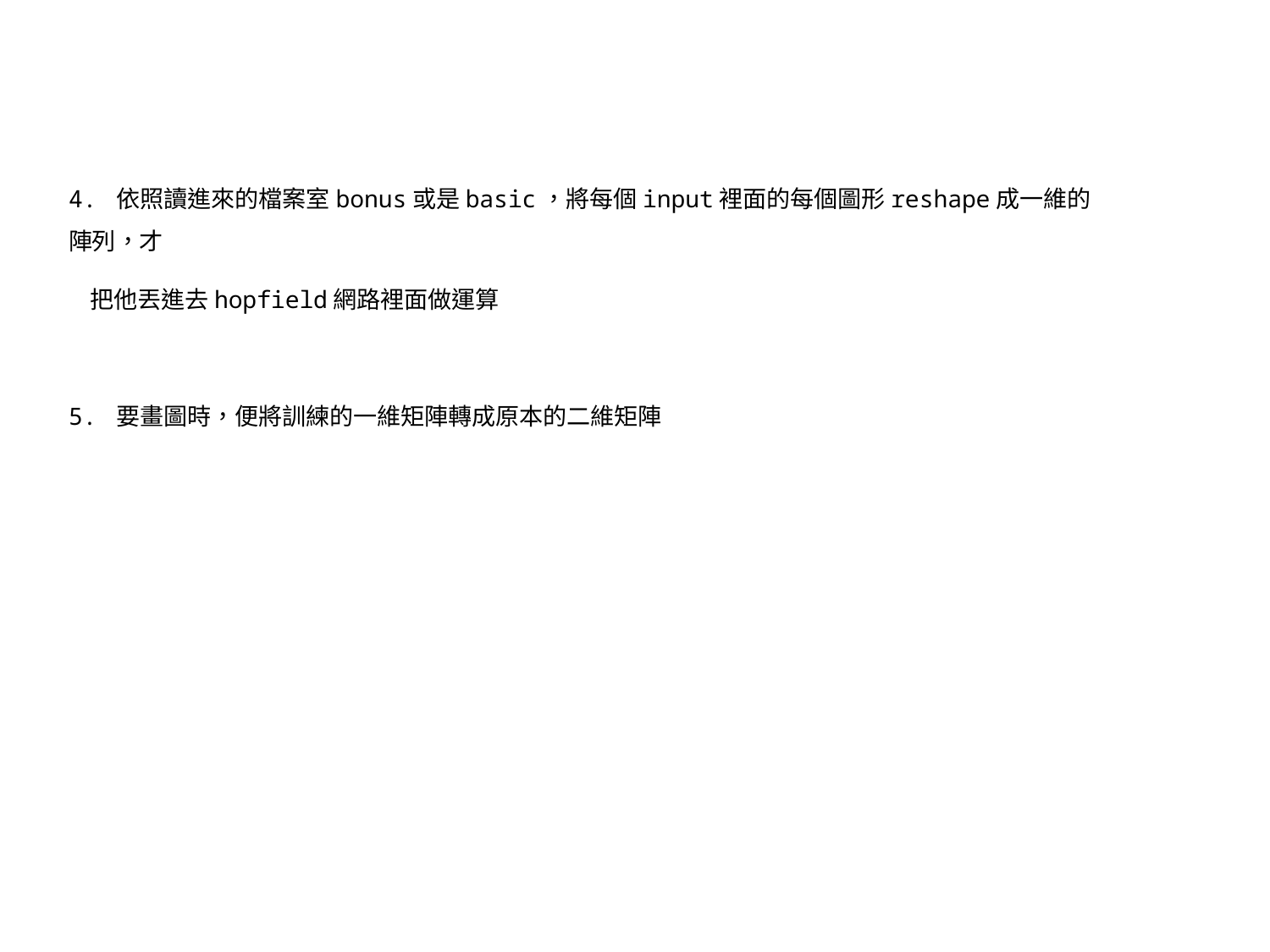

4. 依照讀進來的檔案室bonus或是basic，將每個input裡面的每個圖形reshape成一維的陣列，才
   把他丟進去hopfield網路裡面做運算

5. 要畫圖時，便將訓練的一維矩陣轉成原本的二維矩陣